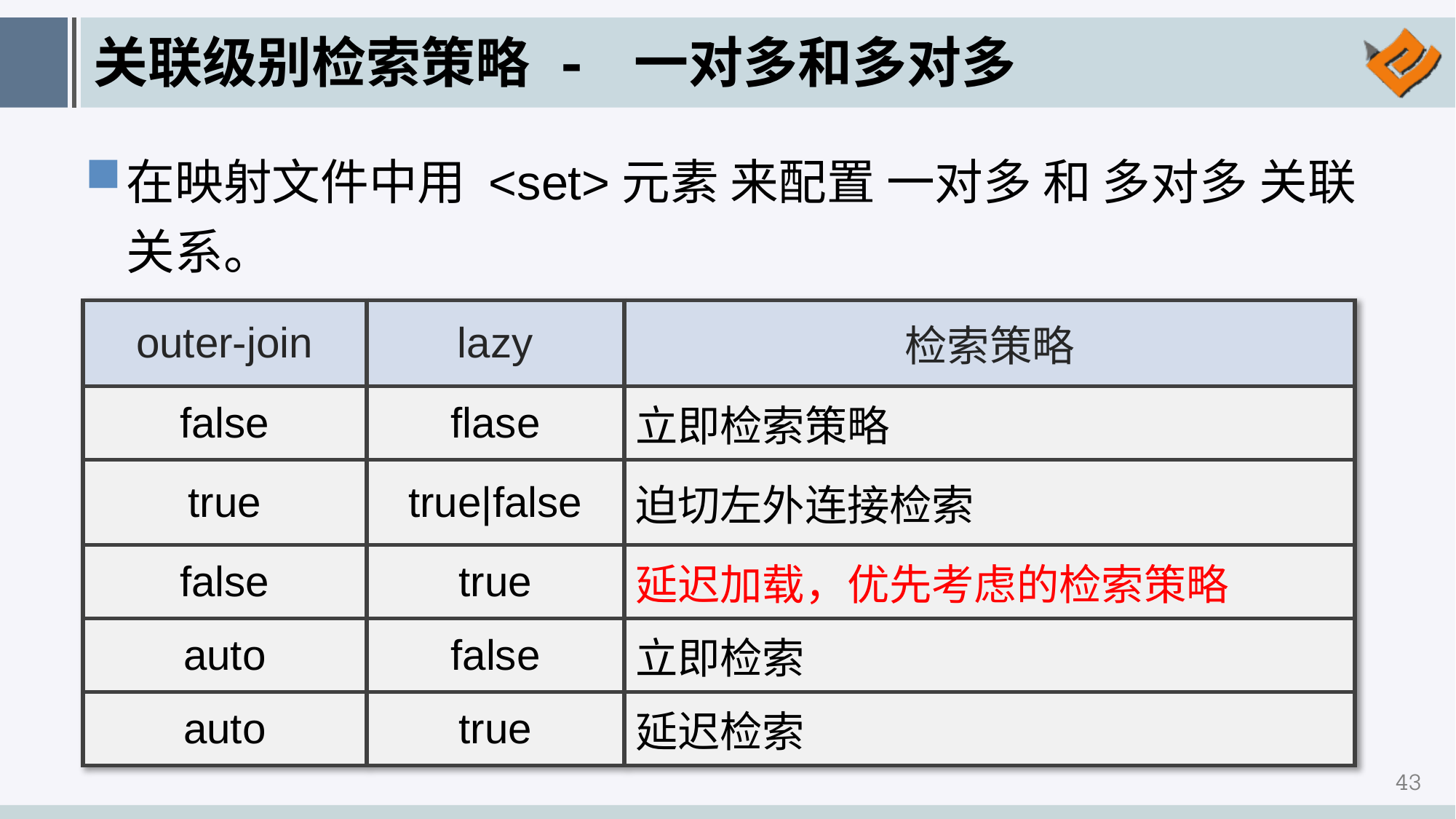

# 关联级别检索策略 - 一对多和多对多
在映射文件中用 <set>元素 来配置 一对多 和 多对多 关联关系。
| outer-join | lazy | 检索策略 |
| --- | --- | --- |
| false | flase | 立即检索策略 |
| true | true|false | 迫切左外连接检索 |
| false | true | 延迟加载，优先考虑的检索策略 |
| auto | false | 立即检索 |
| auto | true | 延迟检索 |